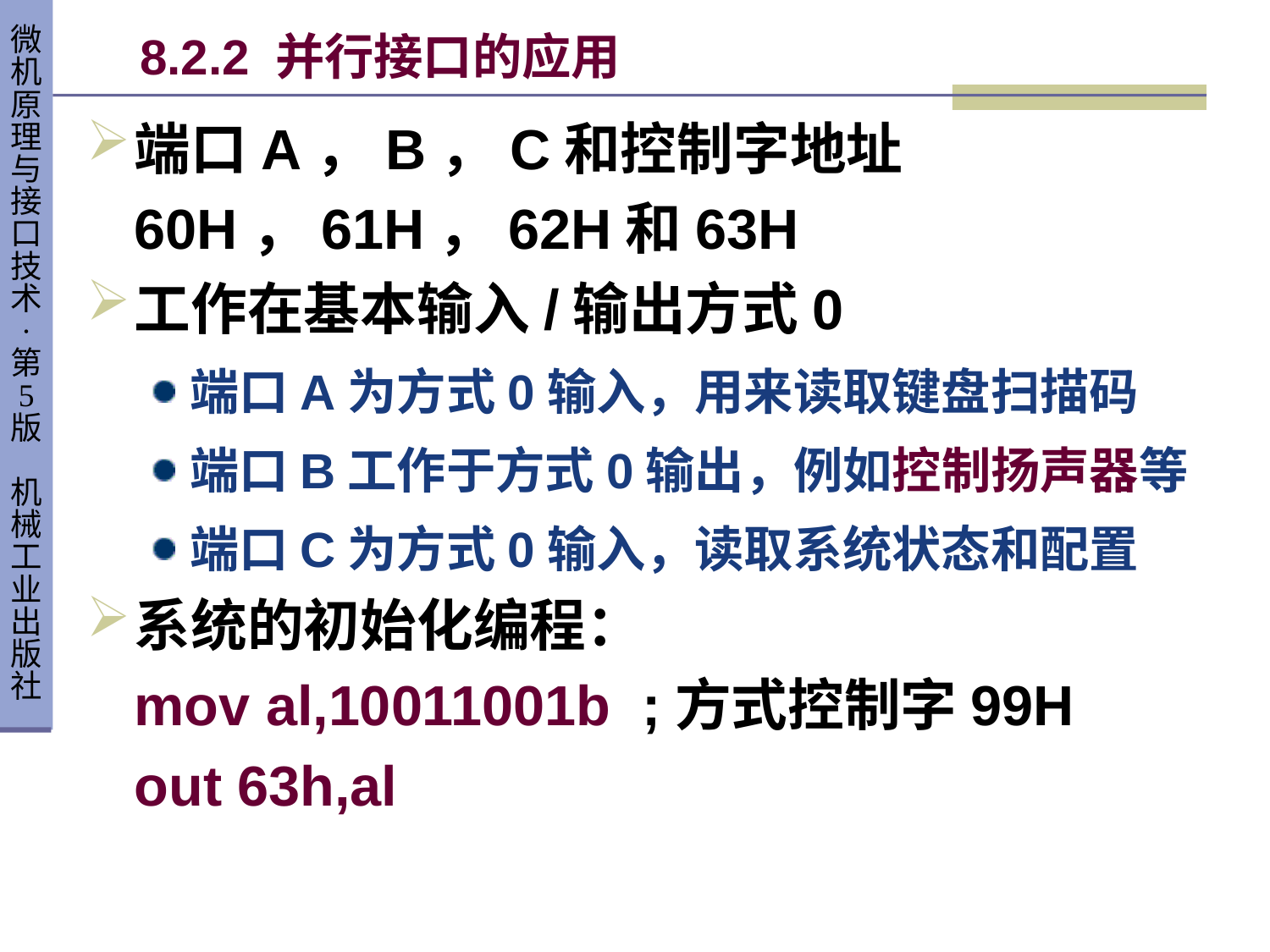

# 8.2.2 并行接口的应用
端口A，B，C和控制字地址
	60H，61H，62H和63H
工作在基本输入/输出方式0
端口A为方式0输入，用来读取键盘扫描码
端口B工作于方式0输出，例如控制扬声器等
端口C为方式0输入，读取系统状态和配置
系统的初始化编程：
	mov al,10011001b	;方式控制字99H
	out 63h,al